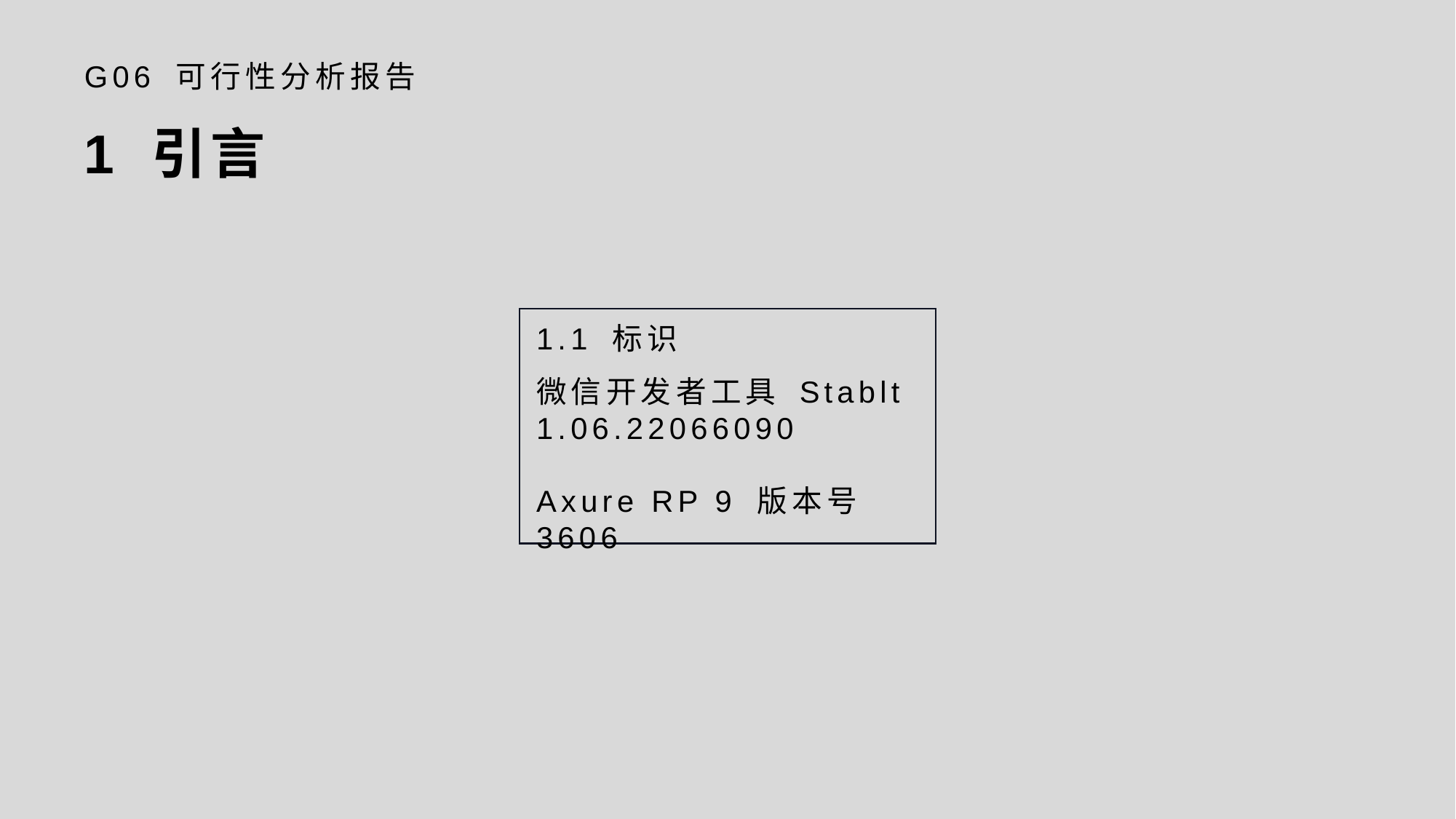

G06 可行性分析报告
1 引言

1.1 标识
微信开发者工具 Stablt 1.06.22066090

Axure RP 9 版本号3606